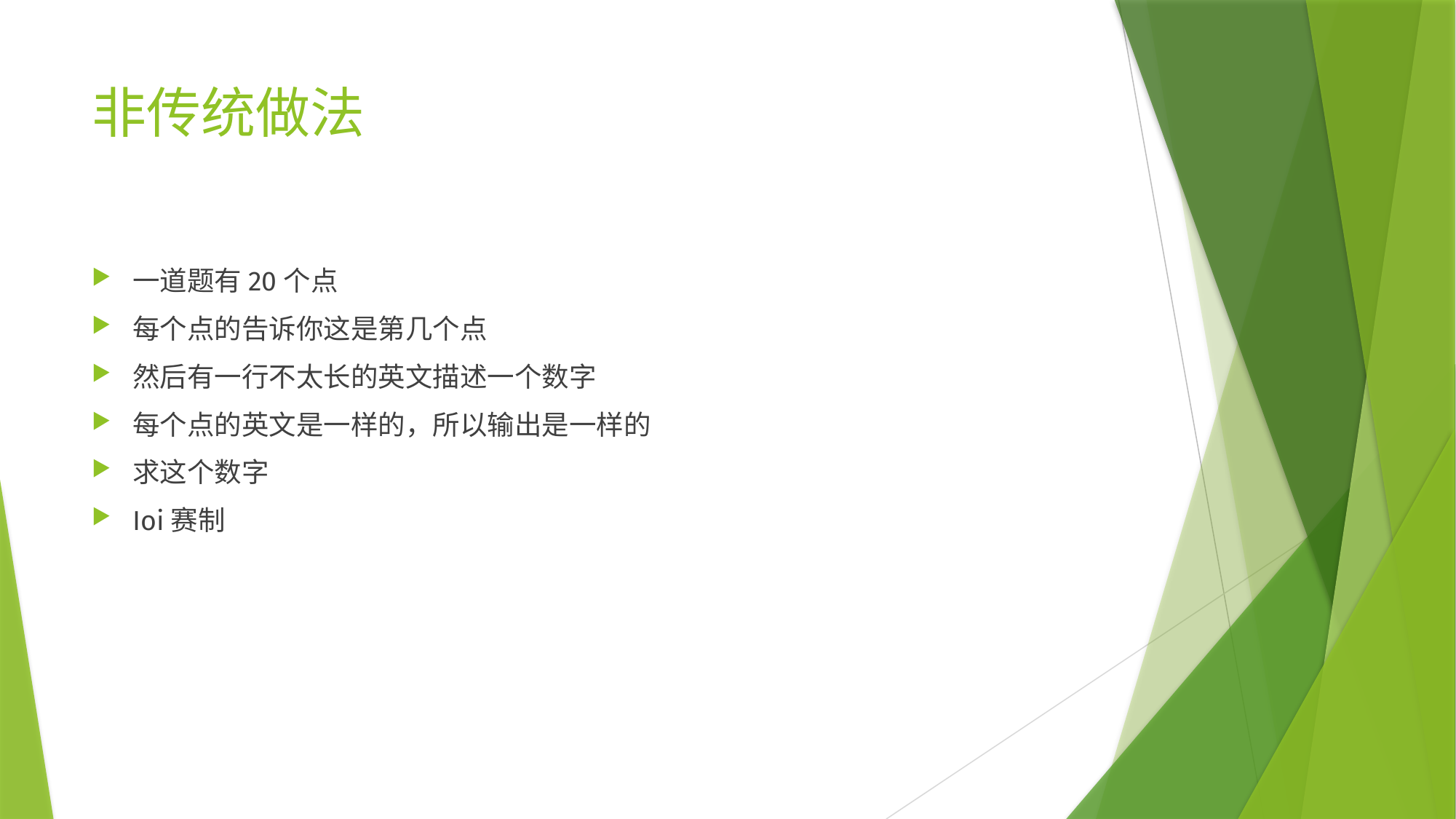

# 非传统做法
一道题有20个点
每个点的告诉你这是第几个点
然后有一行不太长的英文描述一个数字
每个点的英文是一样的，所以输出是一样的
求这个数字
Ioi赛制